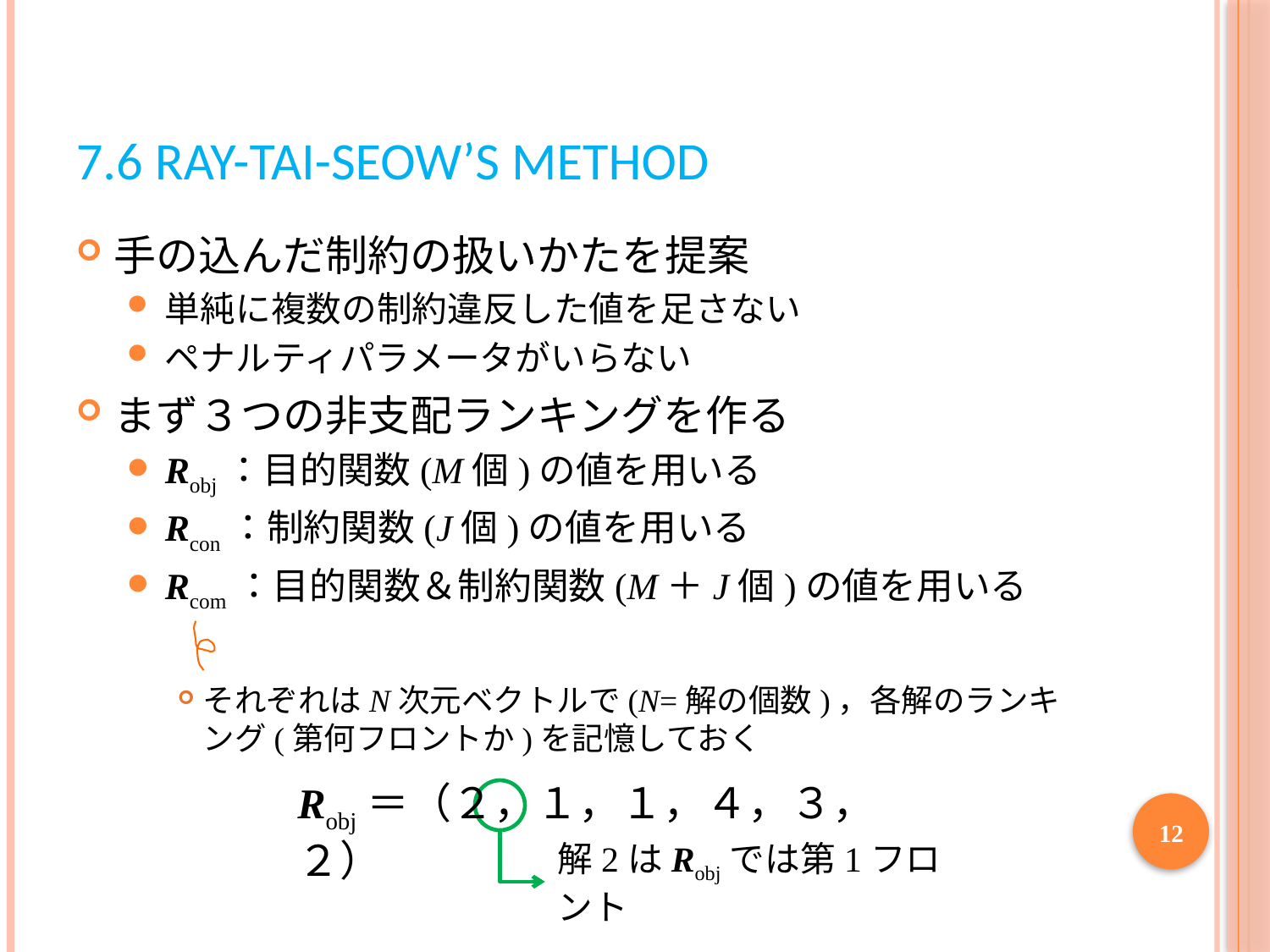

# 7.6 Ray-Tai-Seow’s Method
手の込んだ制約の扱いかたを提案
単純に複数の制約違反した値を足さない
ペナルティパラメータがいらない
まず３つの非支配ランキングを作る
Robj：目的関数(M個)の値を用いる
Rcon：制約関数(J個)の値を用いる
Rcom：目的関数＆制約関数(M＋J個)の値を用いる

それぞれはN次元ベクトルで(N=解の個数)，各解のランキング(第何フロントか)を記憶しておく

Robj＝（２，１，１，４，３，２）

12
解2はRobjでは第1フロント